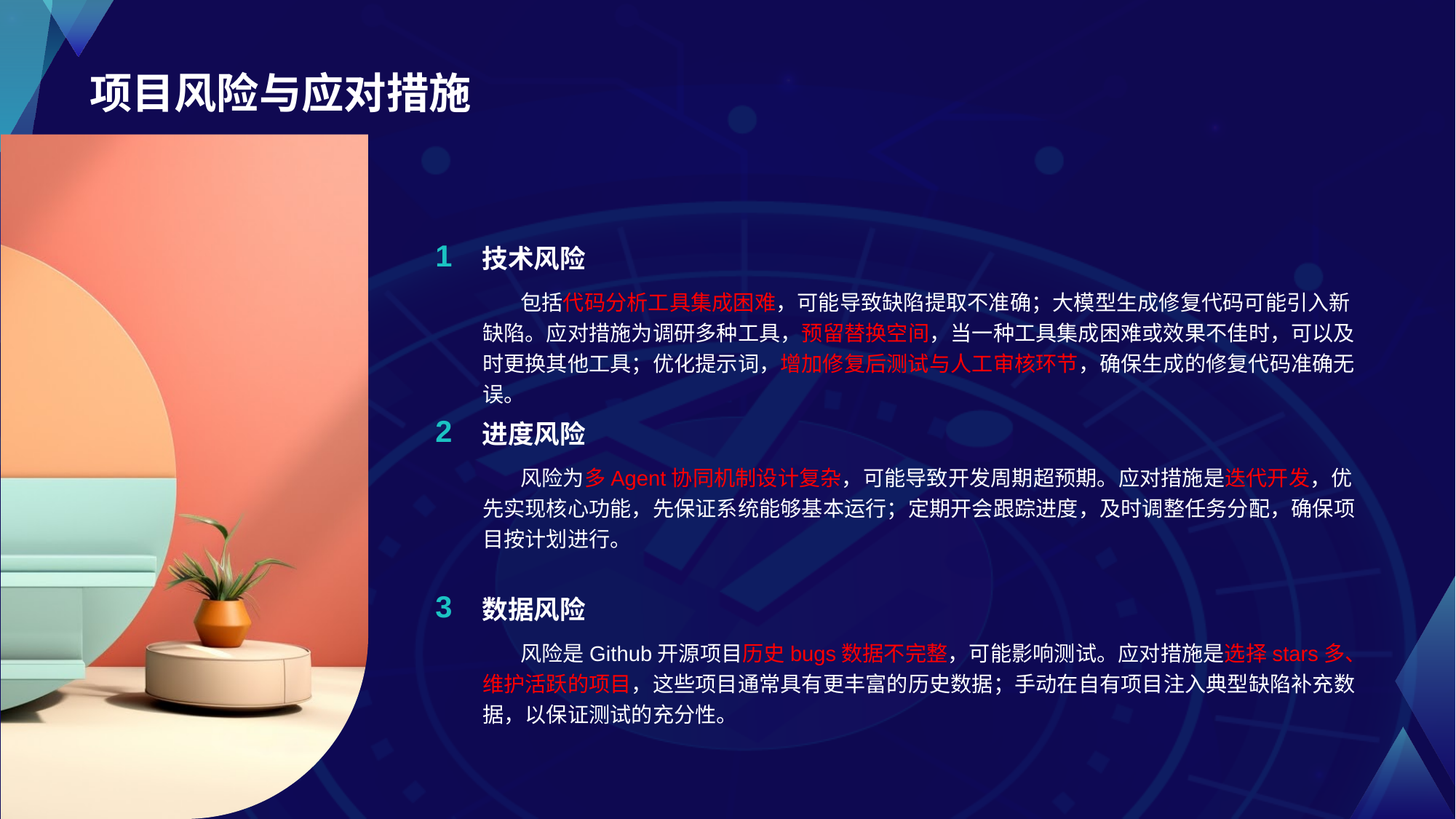

# 项目风险与应对措施

1
技术风险
       包括代码分析工具集成困难，可能导致缺陷提取不准确；大模型生成修复代码可能引入新缺陷。应对措施为调研多种工具，预留替换空间，当一种工具集成困难或效果不佳时，可以及时更换其他工具；优化提示词，增加修复后测试与人工审核环节，确保生成的修复代码准确无误。
2
进度风险
       风险为多Agent协同机制设计复杂，可能导致开发周期超预期。应对措施是迭代开发，优先实现核心功能，先保证系统能够基本运行；定期开会跟踪进度，及时调整任务分配，确保项目按计划进行。
3
数据风险
       风险是Github开源项目历史bugs数据不完整，可能影响测试。应对措施是选择stars多、维护活跃的项目，这些项目通常具有更丰富的历史数据；手动在自有项目注入典型缺陷补充数据，以保证测试的充分性。